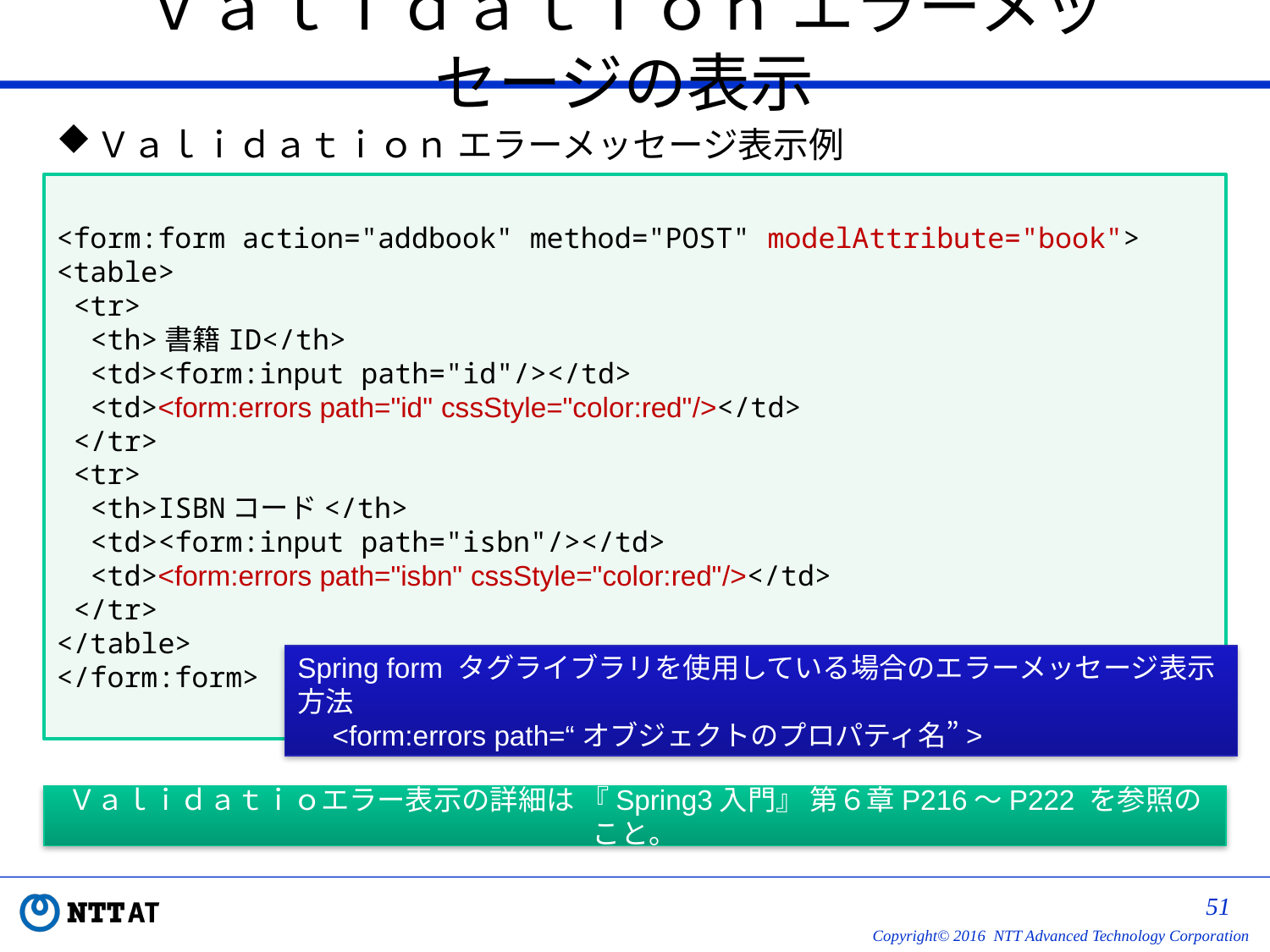

# Ｖａｌｉｄａｔｉｏｎ エラーメッセージの表示
Ｖａｌｉｄａｔｉｏｎ エラーメッセージ表示例
<form:form action="addbook" method="POST" modelAttribute="book">
<table>
 <tr>
  <th>書籍ID</th>
  <td><form:input path="id"/></td>
  <td><form:errors path="id" cssStyle="color:red"/></td>
 </tr>
 <tr>
  <th>ISBNコード</th>
  <td><form:input path="isbn"/></td>
  <td><form:errors path="isbn" cssStyle="color:red"/></td>
 </tr>
</table>
</form:form>
Spring form タグライブラリを使用している場合のエラーメッセージ表示方法
　<form:errors path=“オブジェクトのプロパティ名”>
Ｖａｌｉｄａｔｉｏエラー表示の詳細は 『Spring3入門』 第６章P216～P222 を参照のこと。
51